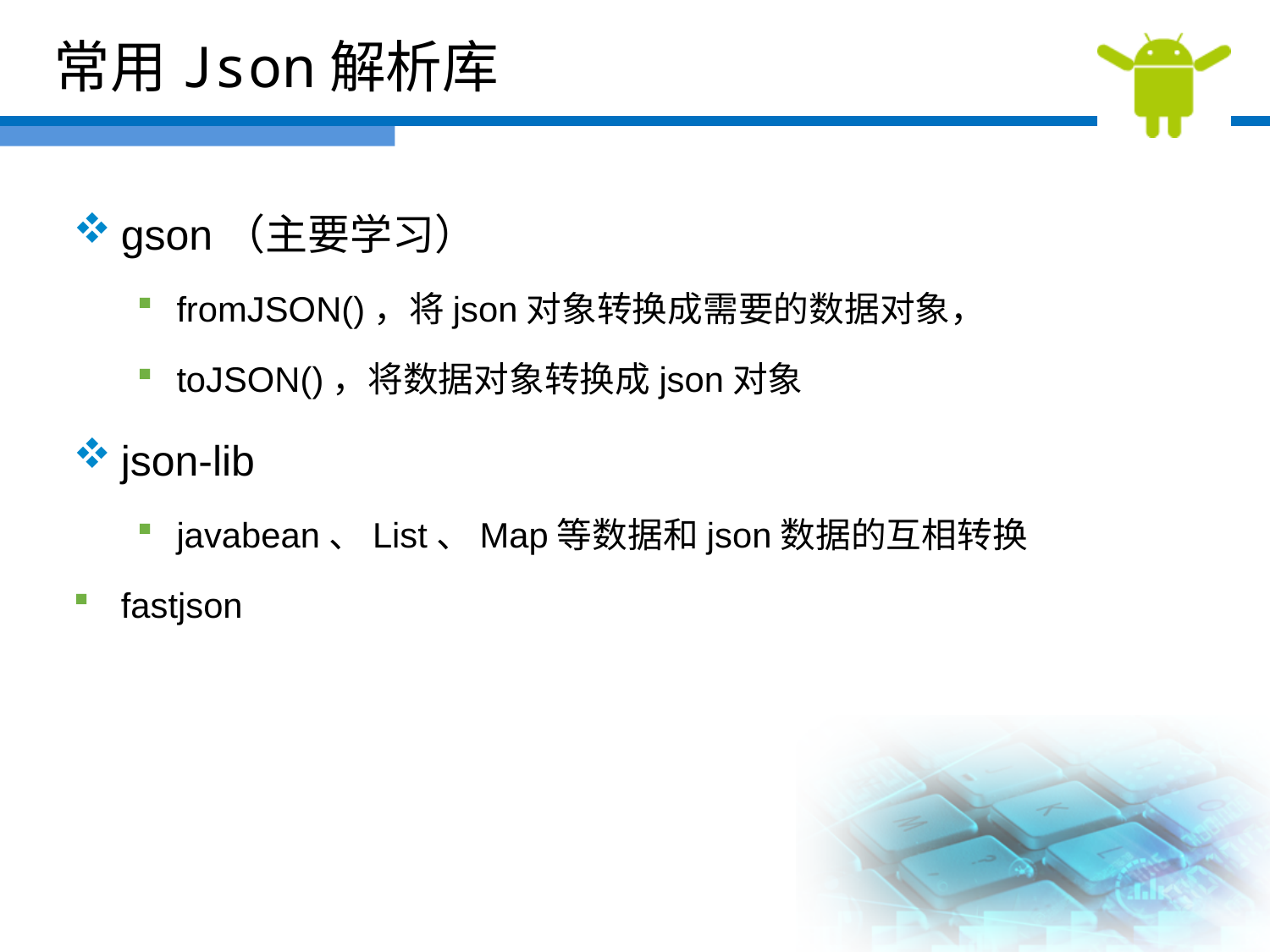

常用Json解析库
gson（主要学习）
fromJSON()，将json对象转换成需要的数据对象，
toJSON()，将数据对象转换成json对象
json-lib
javabean、List、Map等数据和json数据的互相转换
fastjson